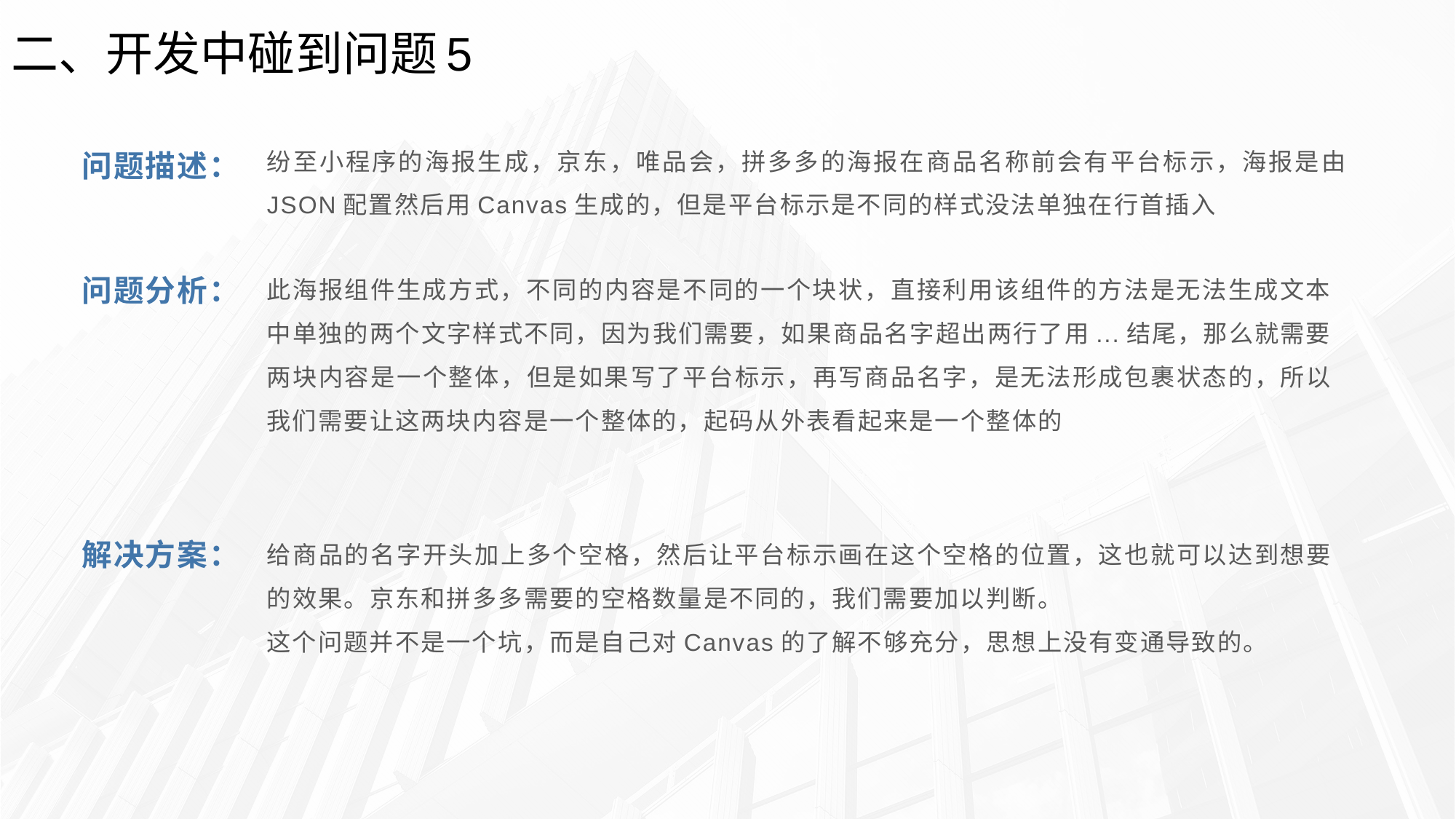

二、开发中碰到问题5
纷至小程序的海报生成，京东，唯品会，拼多多的海报在商品名称前会有平台标示，海报是由JSON配置然后用Canvas生成的，但是平台标示是不同的样式没法单独在行首插入
问题描述：
此海报组件生成方式，不同的内容是不同的一个块状，直接利用该组件的方法是无法生成文本中单独的两个文字样式不同，因为我们需要，如果商品名字超出两行了用...结尾，那么就需要两块内容是一个整体，但是如果写了平台标示，再写商品名字，是无法形成包裹状态的，所以我们需要让这两块内容是一个整体的，起码从外表看起来是一个整体的
问题分析：
给商品的名字开头加上多个空格，然后让平台标示画在这个空格的位置，这也就可以达到想要的效果。京东和拼多多需要的空格数量是不同的，我们需要加以判断。
这个问题并不是一个坑，而是自己对Canvas的了解不够充分，思想上没有变通导致的。
解决方案：